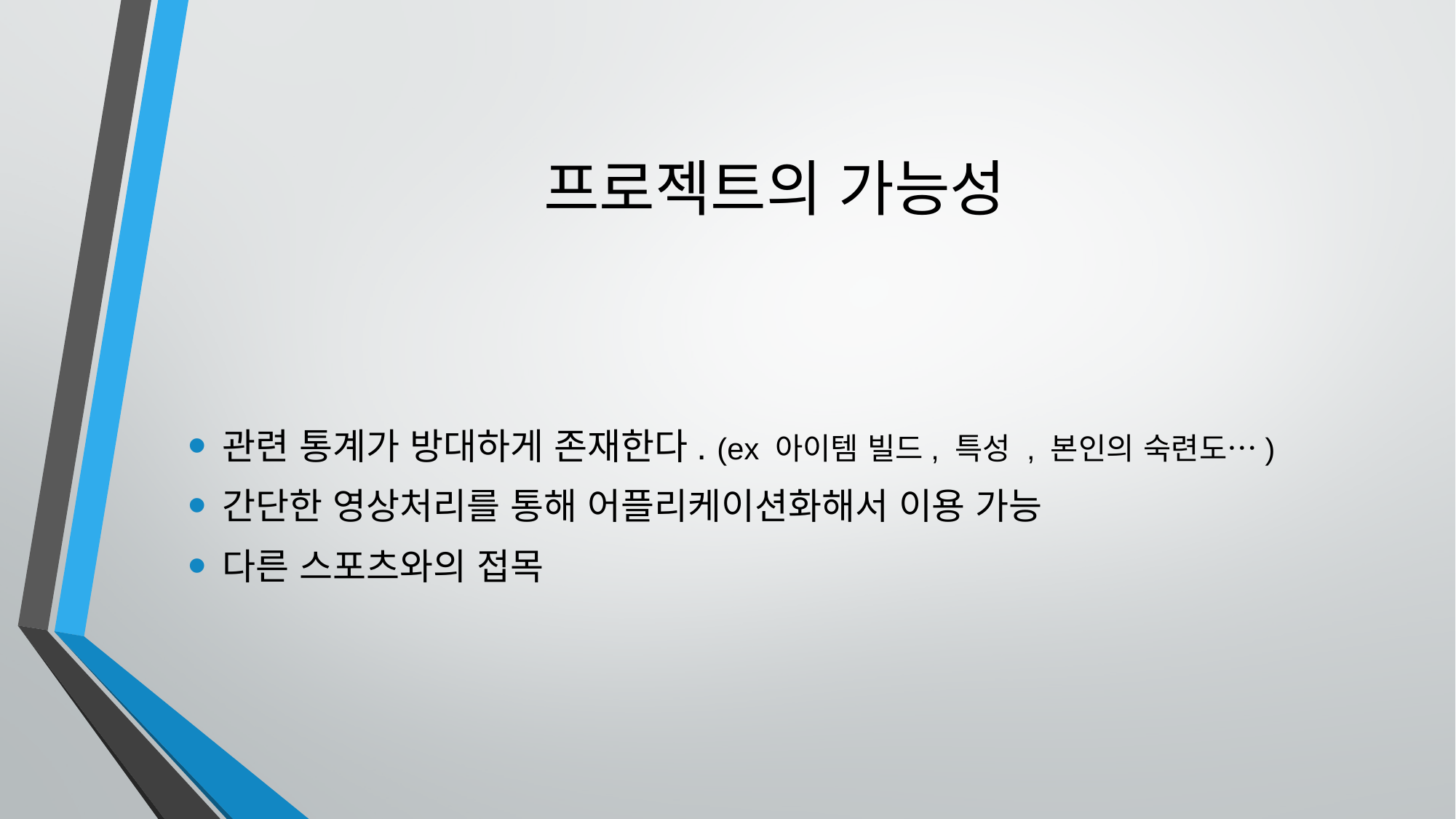

# 프로젝트의 가능성
관련 통계가 방대하게 존재한다. (ex 아이템 빌드, 특성 , 본인의 숙련도…)
간단한 영상처리를 통해 어플리케이션화해서 이용 가능
다른 스포츠와의 접목